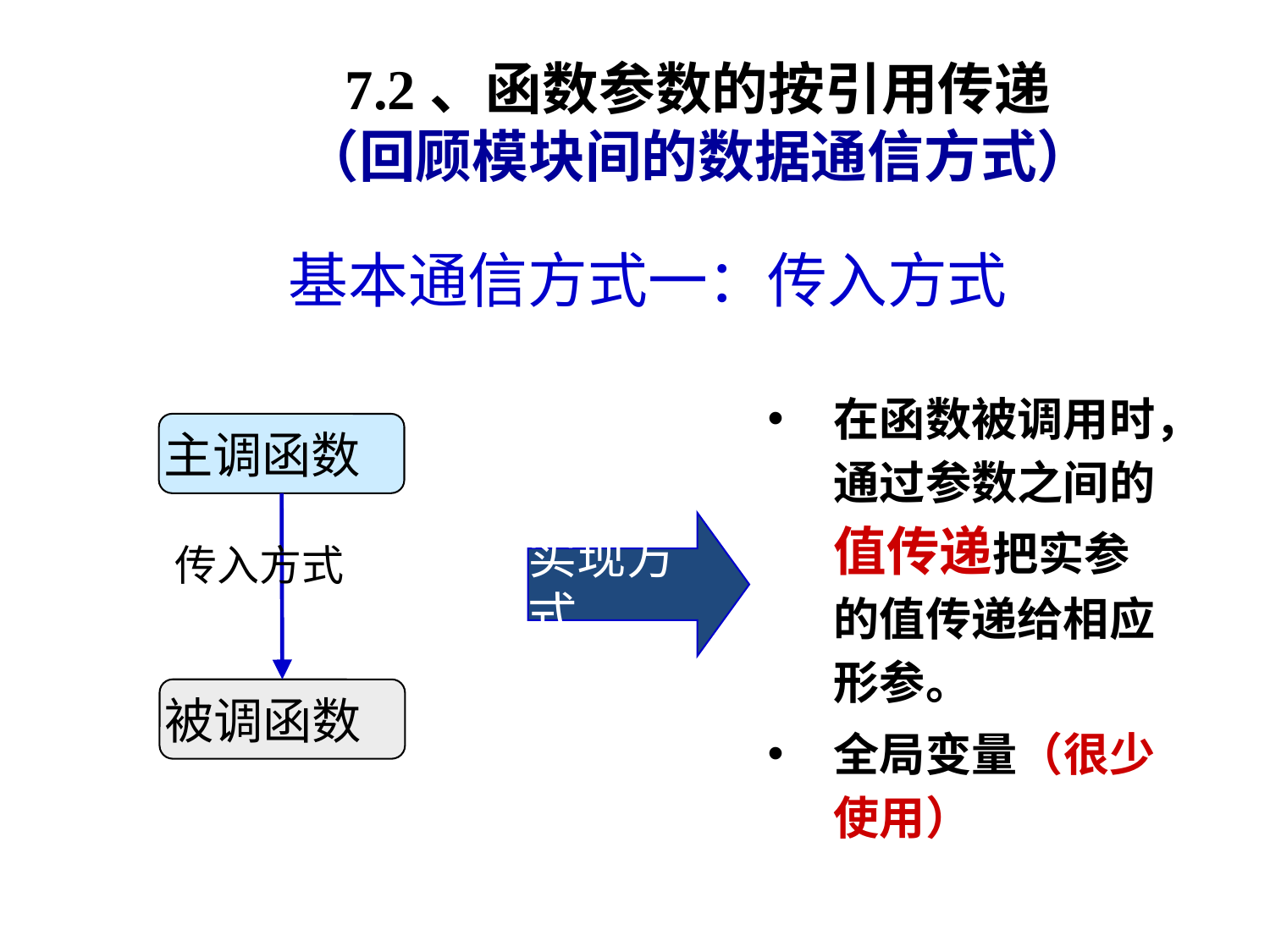

# 7.2、函数参数的按引用传递 （回顾模块间的数据通信方式）
  基本通信方式一：传入方式
在函数被调用时，通过参数之间的值传递把实参的值传递给相应形参。
全局变量（很少使用）
主调函数
传入方式
被调函数
实现方式